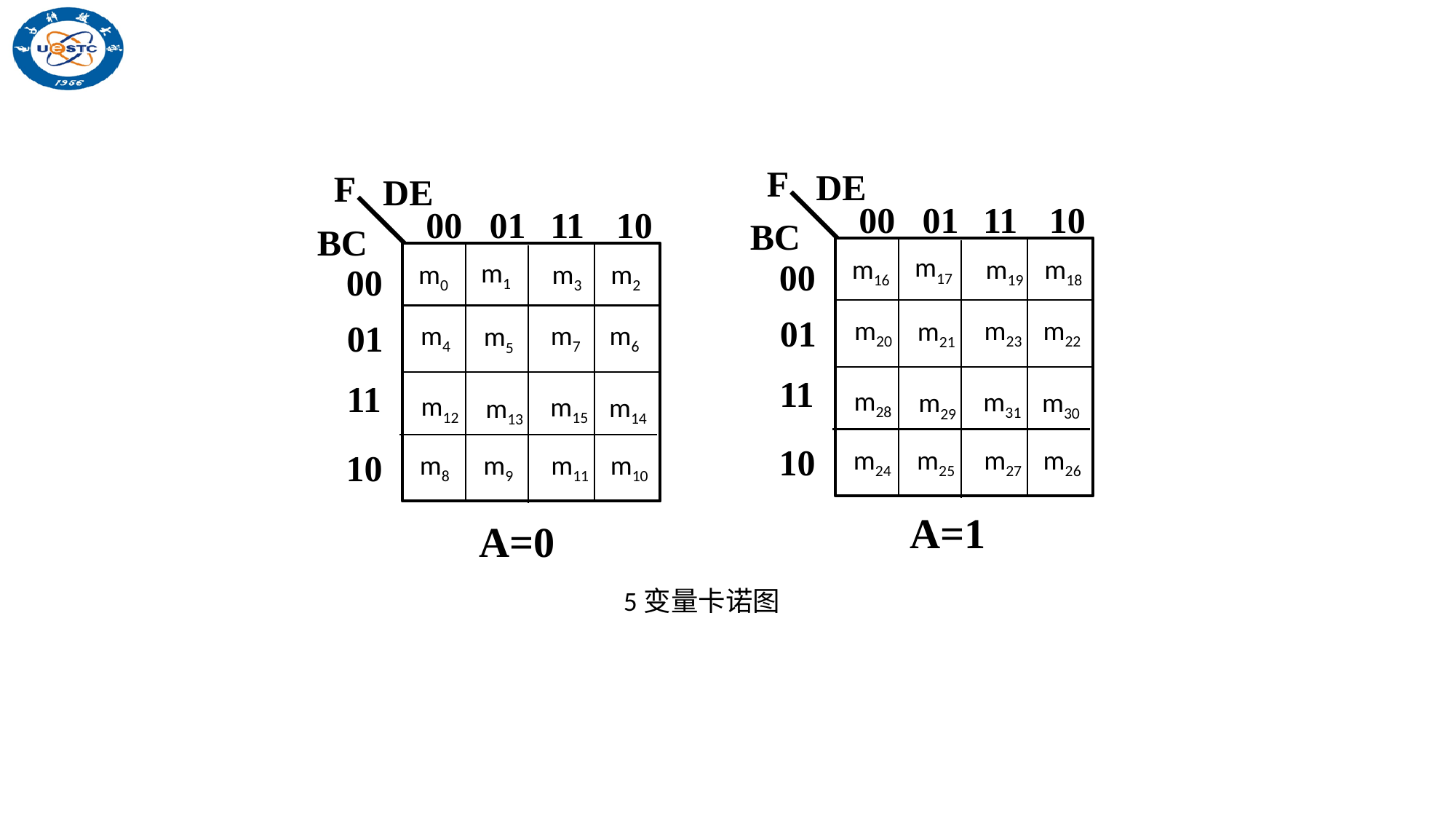

F
DE
00
01

BC
00
01
11
10

m17
m16
m19
m18
m20
m23
m22
m21
11
m28
m31
m30
m29
10
m24
m25
m27
m26
A=1
F
DE
00
01

BC
00
01
11
10

m1
m0
m3
m2
m4
m7
m6
m5
11
m12
m15
m14
m13
10
m8
m9
m11
m10
A=0
5变量卡诺图